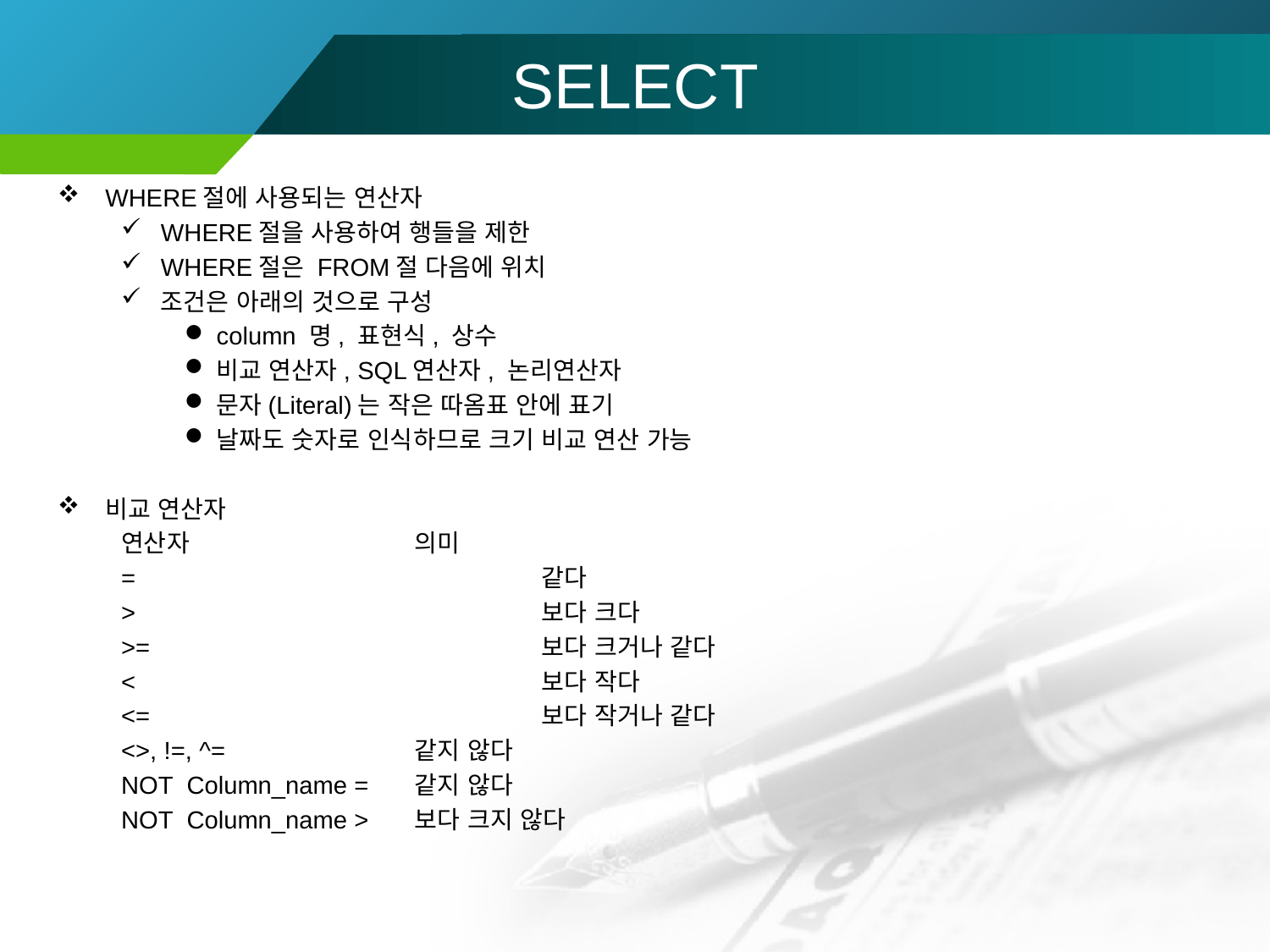

SELECT
WHERE절에 사용되는 연산자
WHERE절을 사용하여 행들을 제한
WHERE절은 FROM절 다음에 위치
조건은 아래의 것으로 구성
column 명, 표현식, 상수
비교 연산자, SQL연산자, 논리연산자
문자(Literal)는 작은 따옴표 안에 표기
날짜도 숫자로 인식하므로 크기 비교 연산 가능

비교 연산자
연산자		의미
=				같다
>				보다 크다
>=				보다 크거나 같다
<				보다 작다
<=				보다 작거나 같다
<>, !=, ^=		같지 않다
NOT  Column_name =	같지 않다
NOT  Column_name >	보다 크지 않다